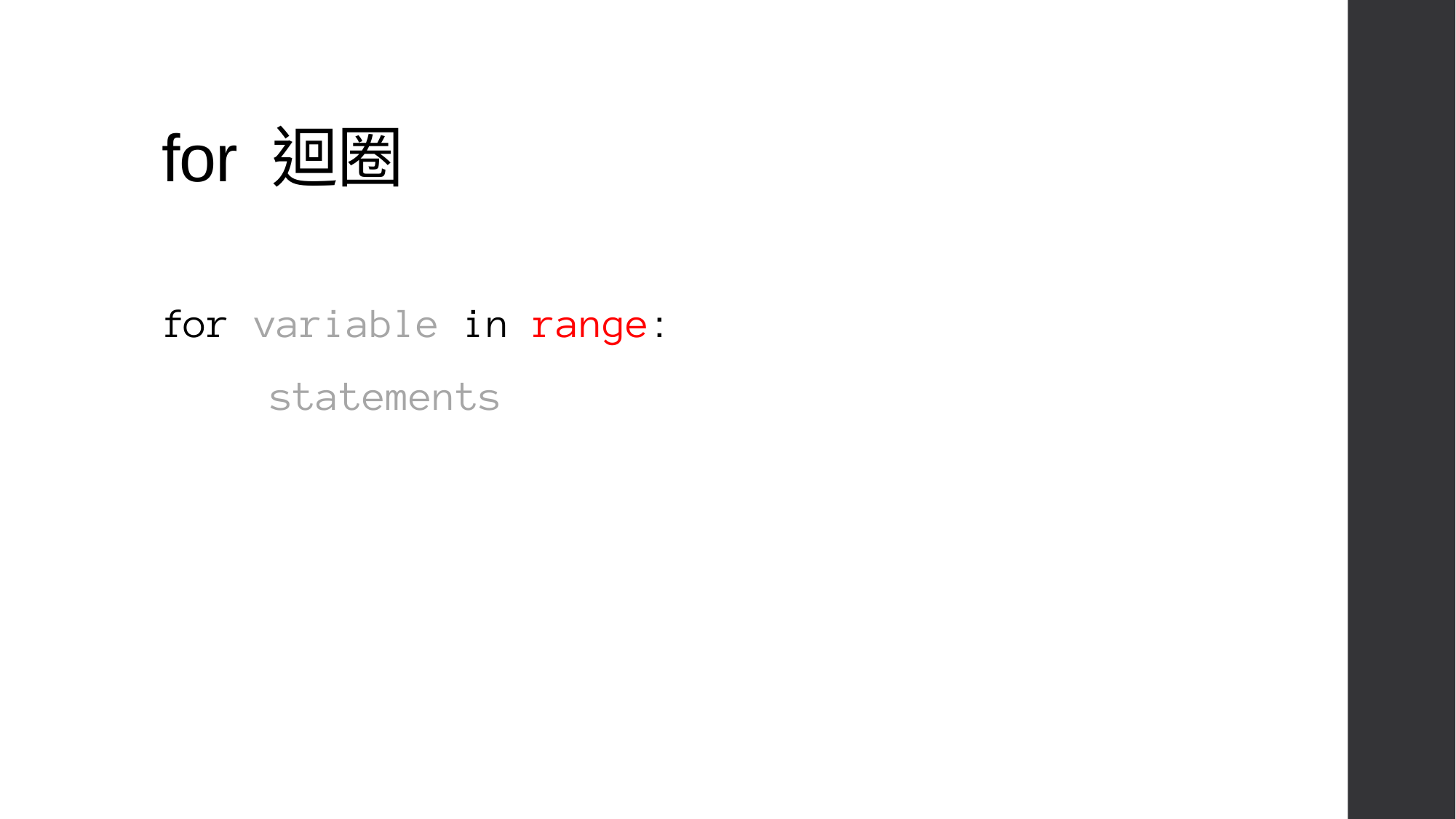

# for 迴圈

for variable in range:
	statements